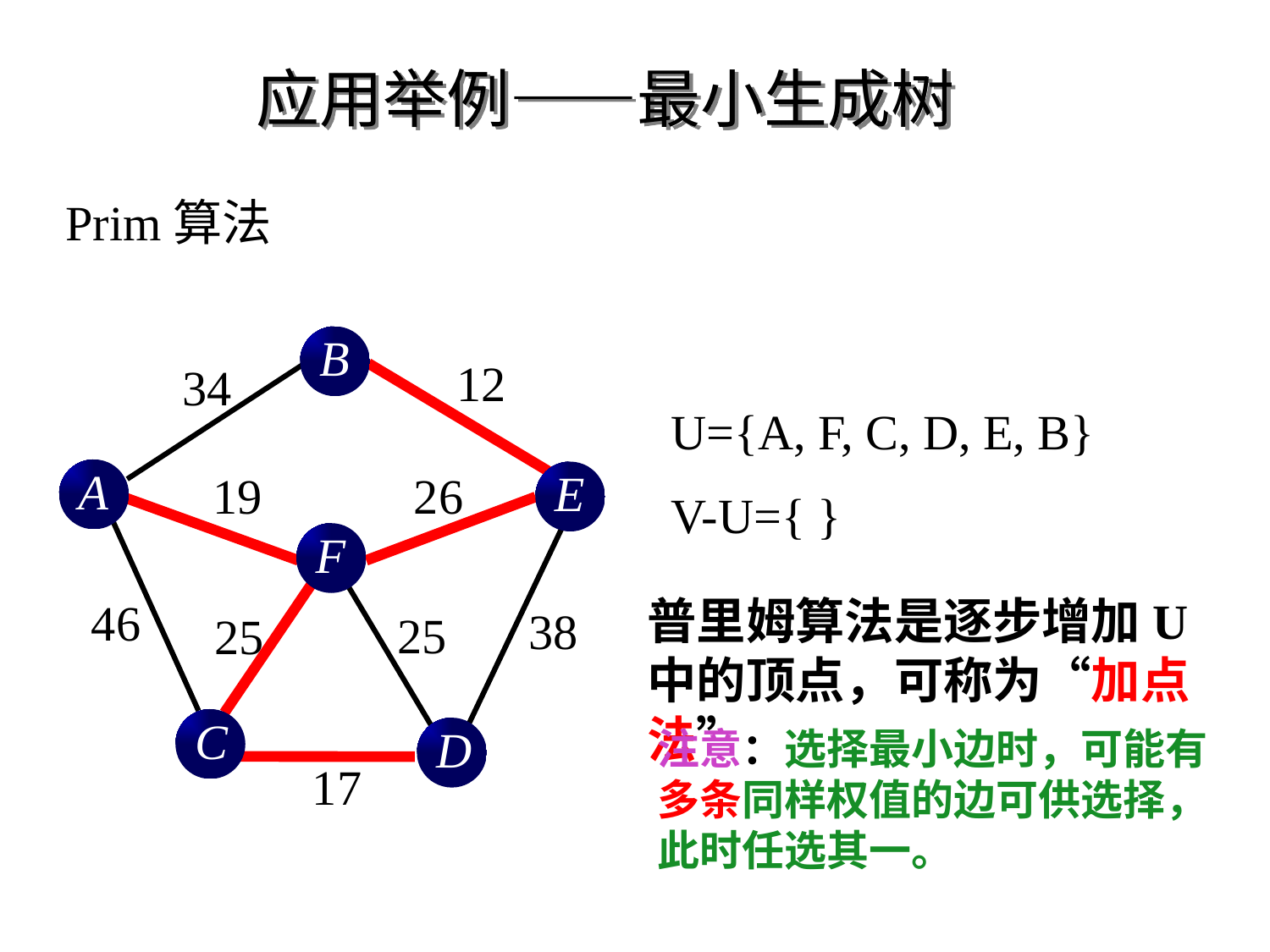

应用举例——最小生成树
Prim算法
B

12
34

U={A, F, C, D, E, B}
V-U={ }
A

E

19
26

F

普里姆算法是逐步增加U中的顶点，可称为“加点法”

46
38
25
25
C

D

注意：选择最小边时，可能有多条同样权值的边可供选择，此时任选其一。
17